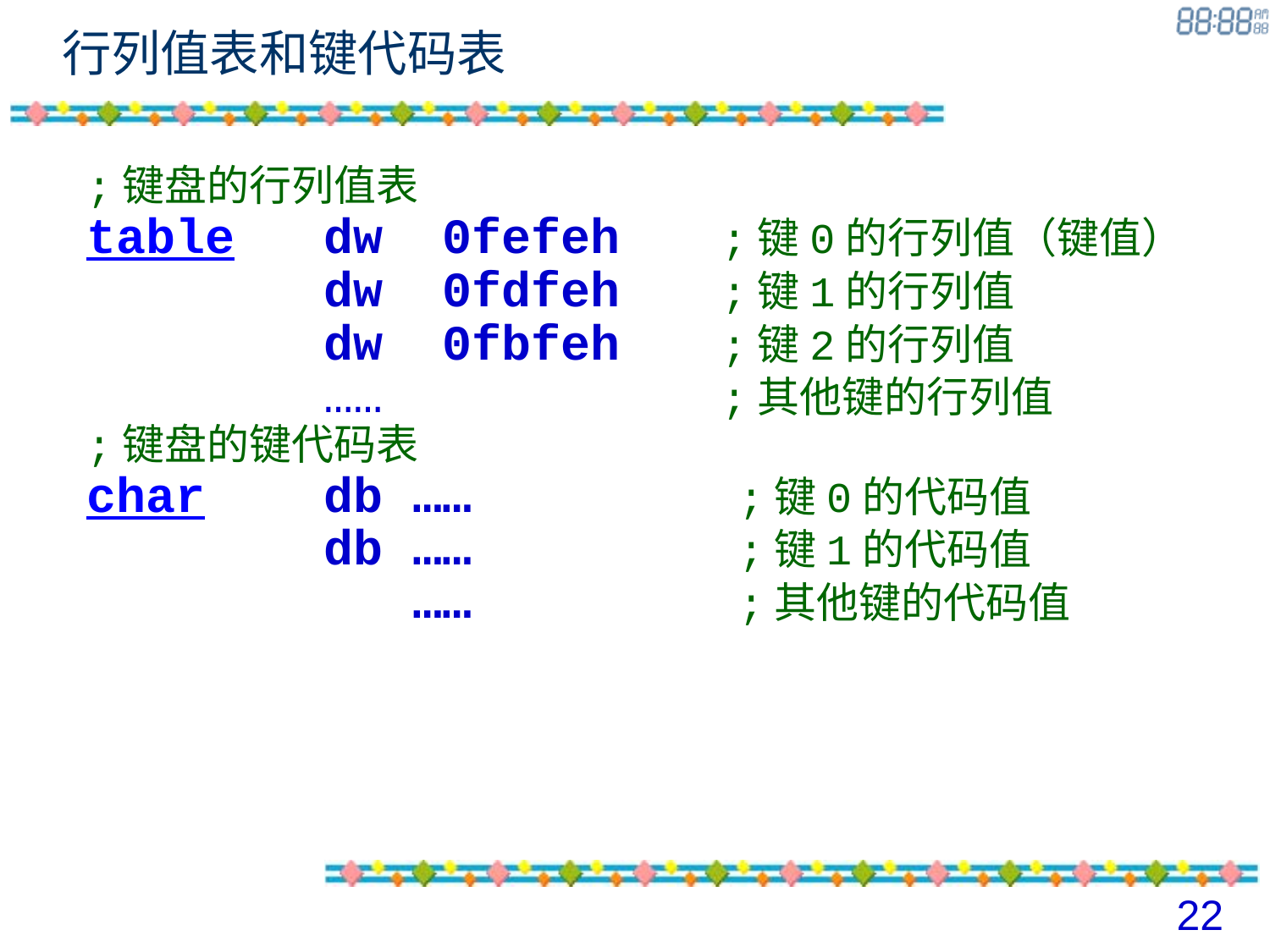

行列值表和键代码表
;键盘的行列值表
table   dw  0fefeh	;键0的行列值（键值）
        dw  0fdfeh	;键1的行列值
        dw  0fbfeh	;键2的行列值
        ……        	;其他键的行列值
;键盘的键代码表
char    db ……         ;键0的代码值
        db ……         ;键1的代码值
           ……         ;其他键的代码值